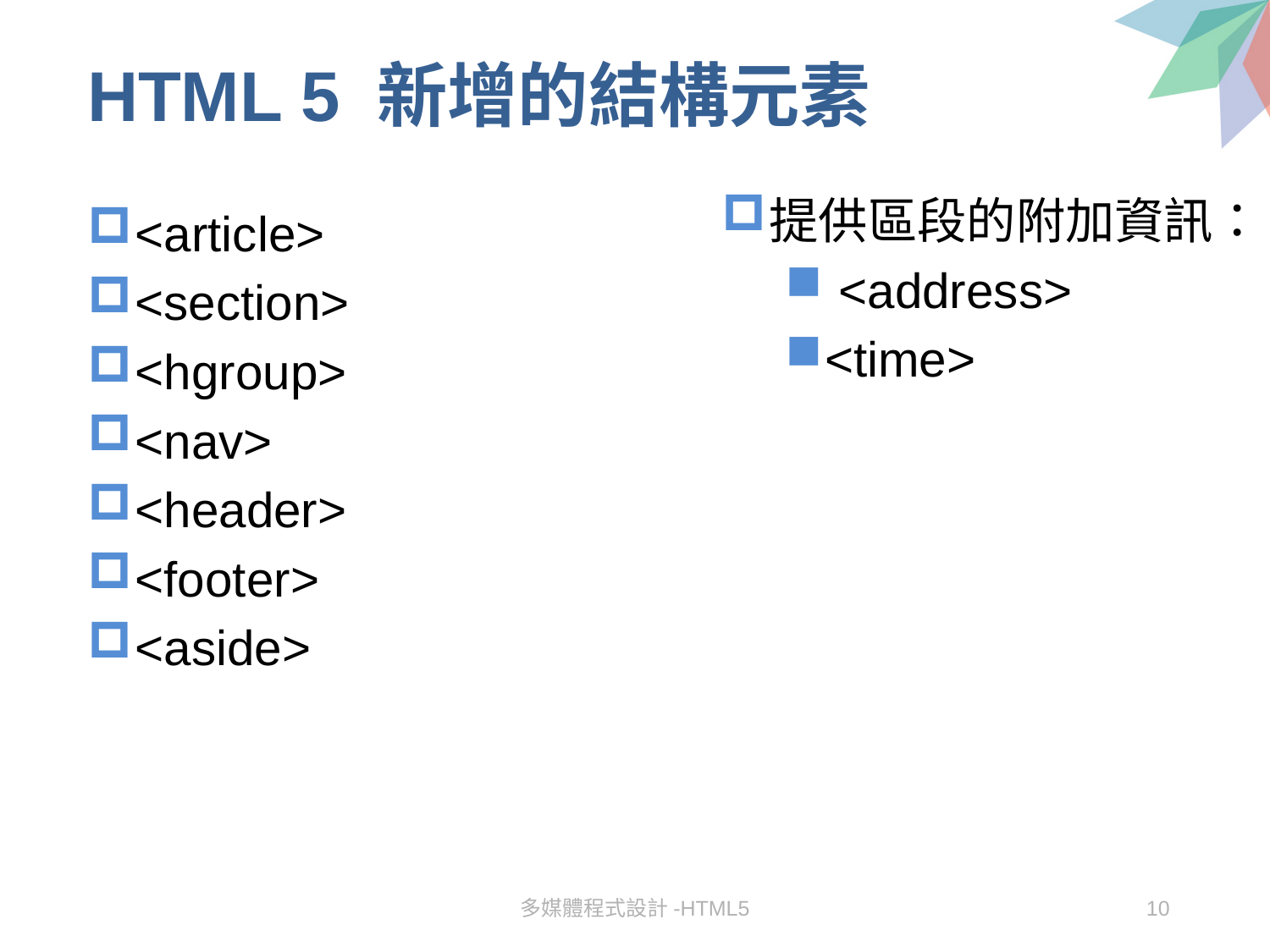

# HTML 5 新增的結構元素
提供區段的附加資訊：
 <address>
<time>

<article>
<section>
<hgroup>
<nav>
<header>
<footer>
<aside>

多媒體程式設計-HTML5
10